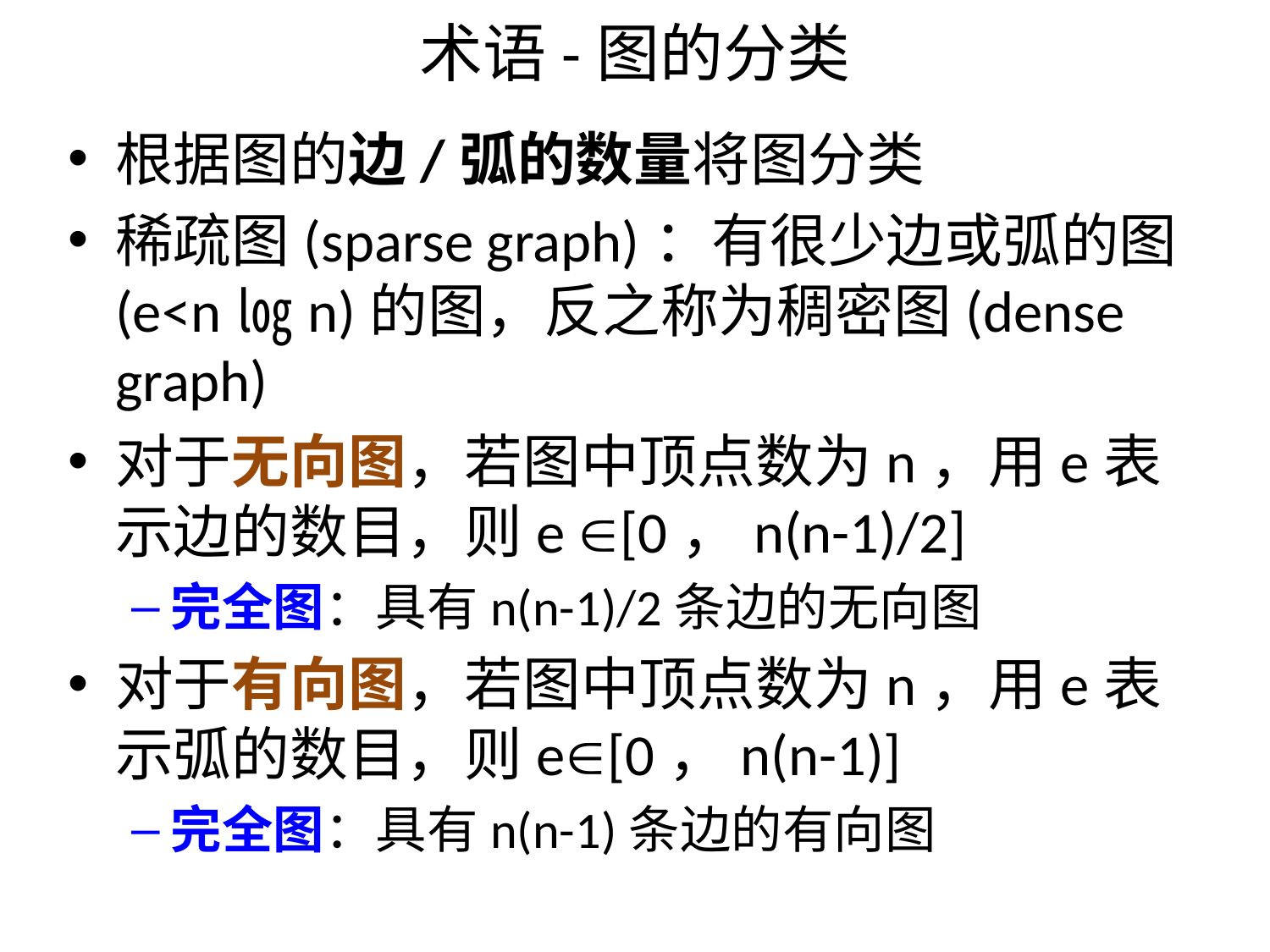

# 术语-图的分类
根据图的边/弧的数量将图分类
稀疏图(sparse graph)：有很少边或弧的图(e<n㏒n)的图，反之称为稠密图(dense graph)
对于无向图，若图中顶点数为n，用e表示边的数目，则e ∈[0，n(n-1)/2]
完全图：具有n(n-1)/2条边的无向图
对于有向图，若图中顶点数为n，用e表示弧的数目，则e∈[0，n(n-1)]
完全图：具有n(n-1)条边的有向图